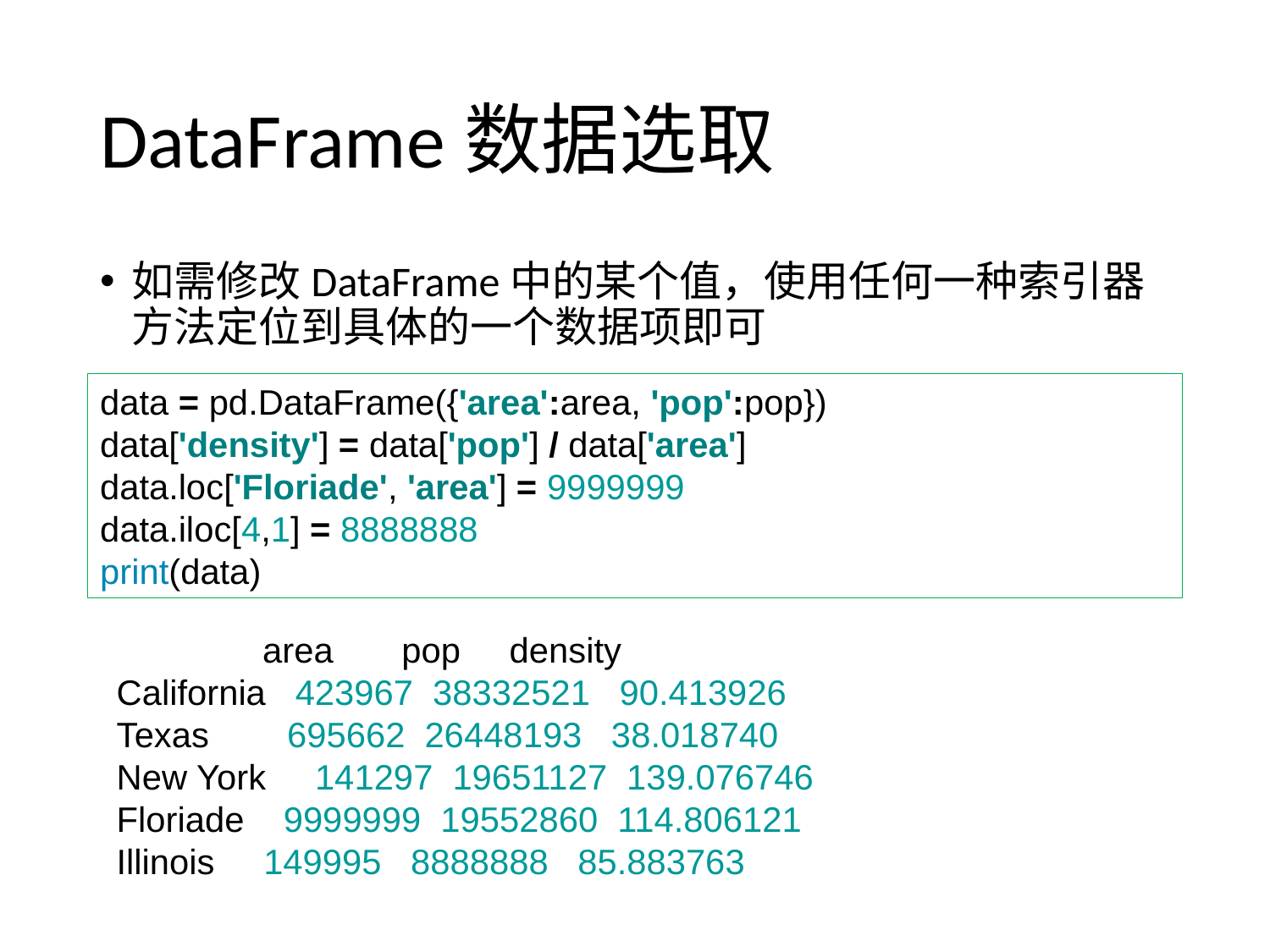

# DataFrame数据选取
如需修改DataFrame中的某个值，使用任何一种索引器方法定位到具体的一个数据项即可
data = pd.DataFrame({'area':area, 'pop':pop})
data['density'] = data['pop'] / data['area']
data.loc['Floriade', 'area'] = 9999999
data.iloc[4,1] = 8888888
print(data)
               area       pop     density
California   423967  38332521   90.413926
Texas        695662  26448193   38.018740
New York     141297  19651127  139.076746
Floriade    9999999  19552860  114.806121
Illinois     149995   8888888   85.883763
30